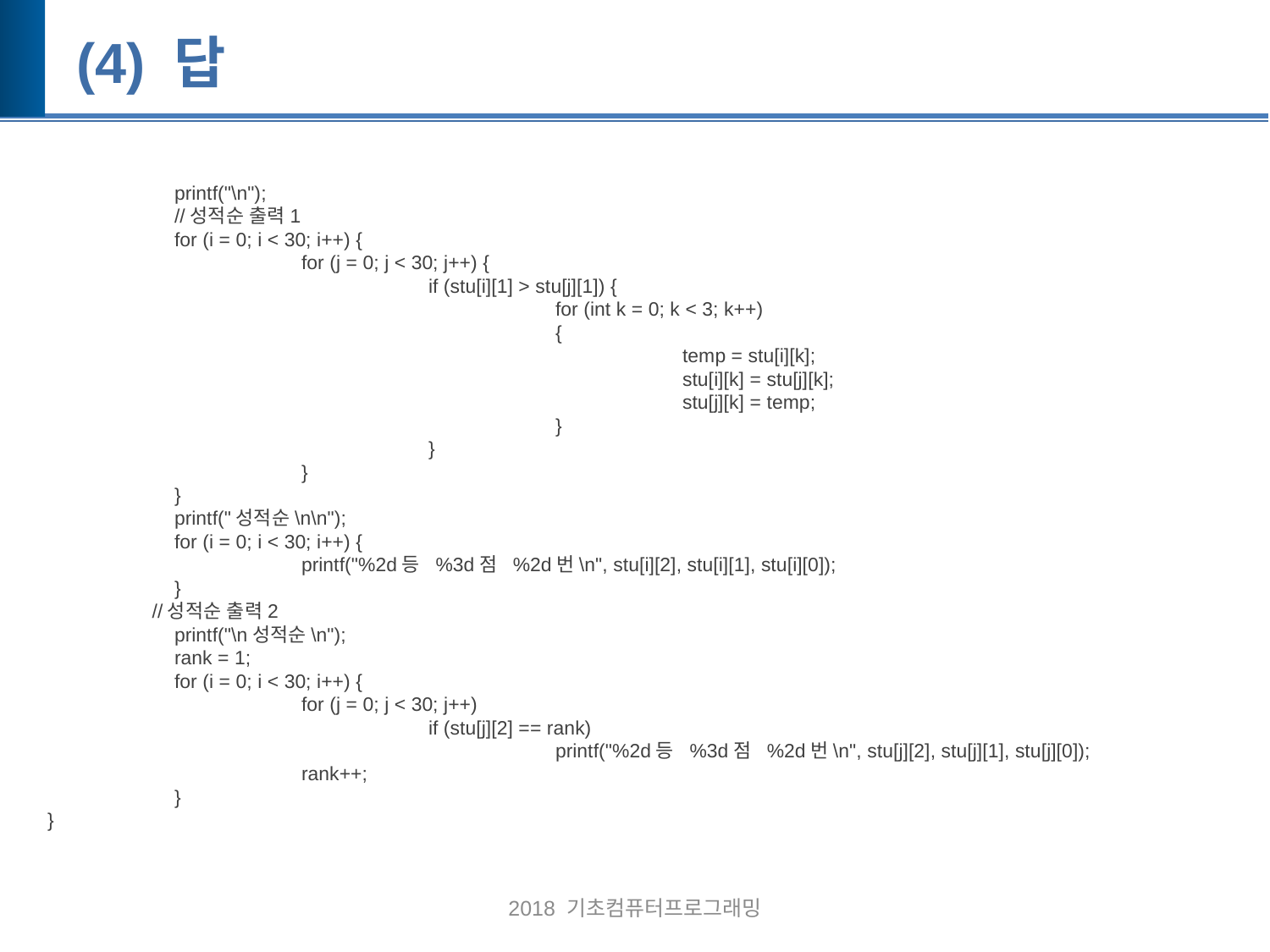

# (4) 답

	printf("\n");
	//성적순 출력1
	for (i = 0; i < 30; i++) {
		for (j = 0; j < 30; j++) {
			if (stu[i][1] > stu[j][1]) {
				for (int k = 0; k < 3; k++)
				{
					temp = stu[i][k];
					stu[i][k] = stu[j][k];
					stu[j][k] = temp;
				}
			}
		}
	}
	printf("성적순\n\n");
	for (i = 0; i < 30; i++) {
		printf("%2d등  %3d점  %2d번\n", stu[i][2], stu[i][1], stu[i][0]);
	}
                   //성적순 출력2
	printf("\n성적순\n");
	rank = 1;
	for (i = 0; i < 30; i++) {
		for (j = 0; j < 30; j++)
			if (stu[j][2] == rank)
				printf("%2d등  %3d점  %2d번\n", stu[j][2], stu[j][1], stu[j][0]);
		rank++;
	}
}
2018 기초컴퓨터프로그래밍